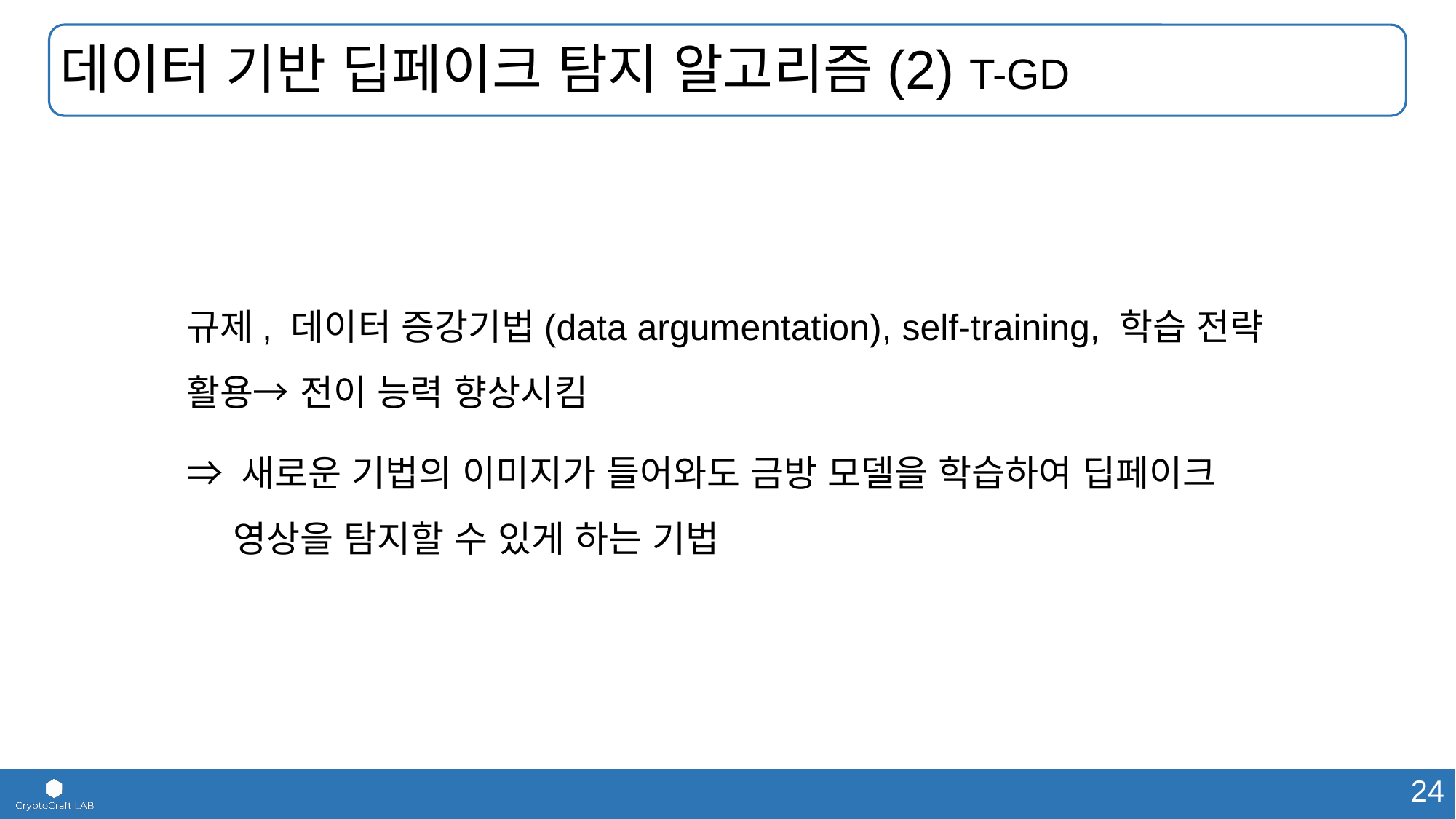

데이터 기반 딥페이크 탐지 알고리즘(2) T-GD
규제, 데이터 증강기법(data argumentation), self-training, 학습 전략 활용→ 전이 능력 향상시킴
⇒ 새로운 기법의 이미지가 들어와도 금방 모델을 학습하여 딥페이크 영상을 탐지할 수 있게 하는 기법